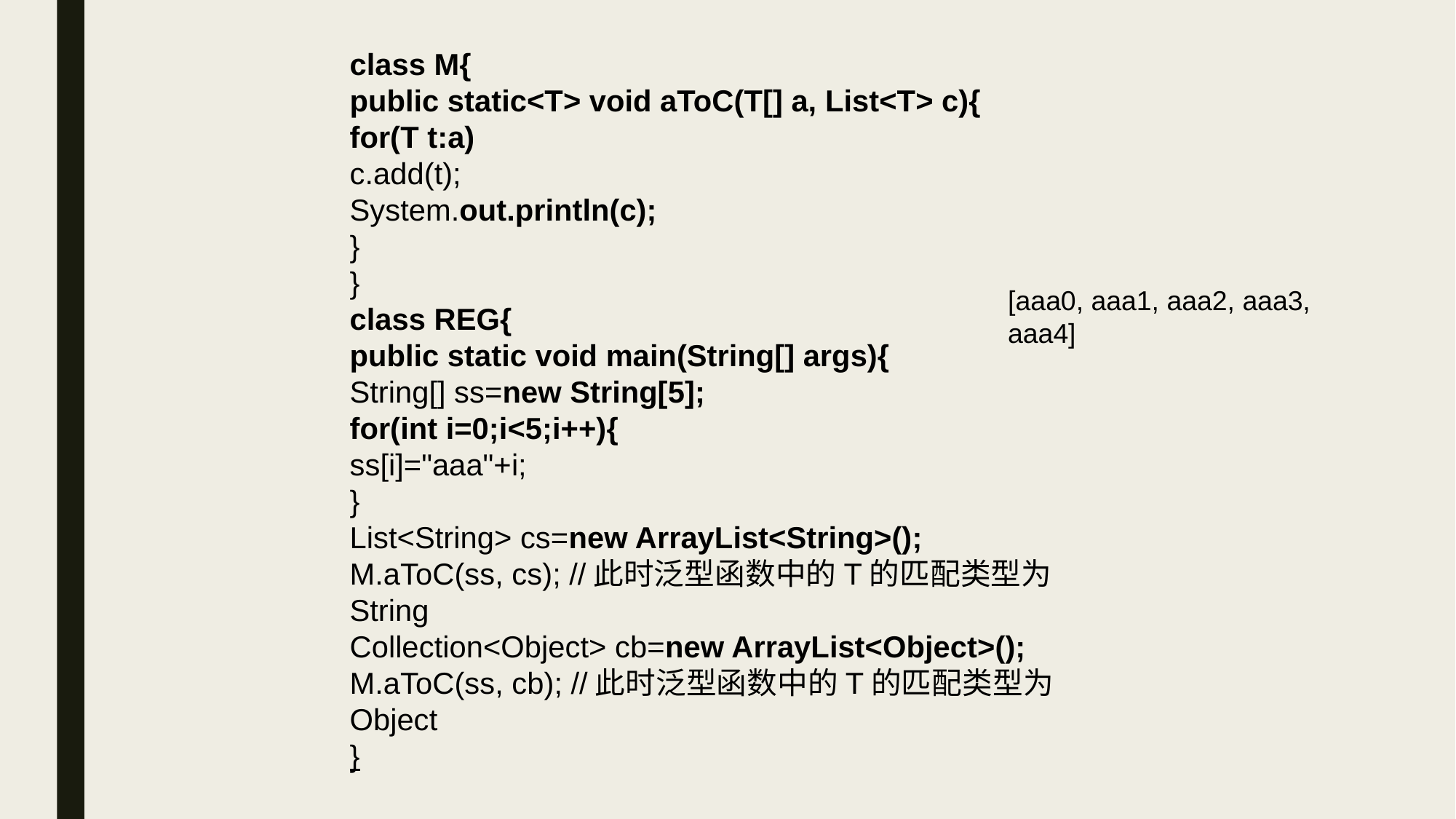

class M{
public static<T> void aToC(T[] a, List<T> c){
for(T t:a)
c.add(t);
System.out.println(c);
}
}
class REG{
public static void main(String[] args){
String[] ss=new String[5];
for(int i=0;i<5;i++){
ss[i]="aaa"+i;
}
List<String> cs=new ArrayList<String>();
M.aToC(ss, cs); //此时泛型函数中的T的匹配类型为String
Collection<Object> cb=new ArrayList<Object>();
M.aToC(ss, cb); //此时泛型函数中的T的匹配类型为Object
}
[aaa0, aaa1, aaa2, aaa3, aaa4]